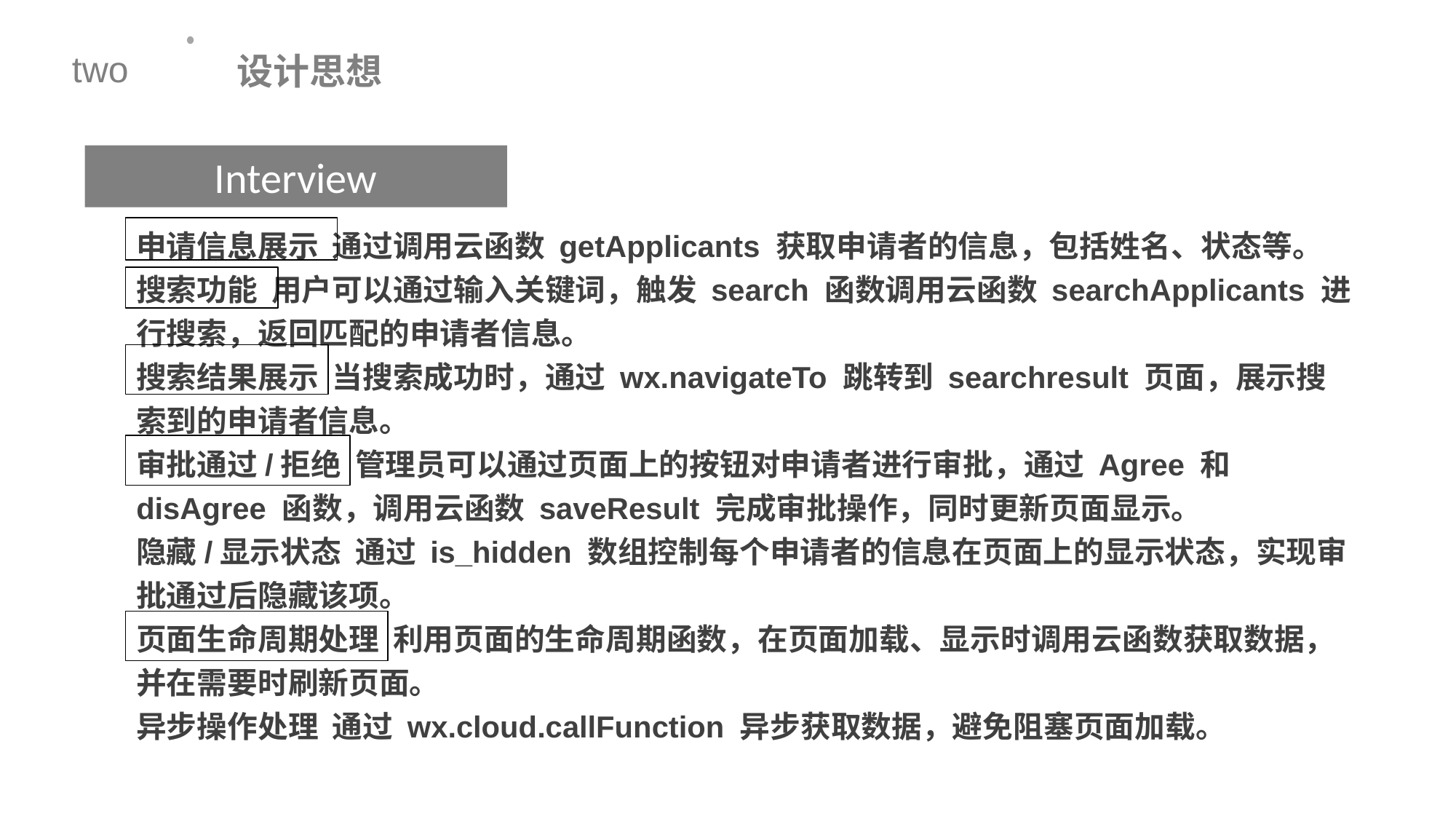

设计思想

two
Interview
申请信息展示  通过调用云函数 getApplicants 获取申请者的信息，包括姓名、状态等。
搜索功能  用户可以通过输入关键词，触发 search 函数调用云函数 searchApplicants 进行搜索，返回匹配的申请者信息。
搜索结果展示  当搜索成功时，通过 wx.navigateTo 跳转到 searchresult 页面，展示搜索到的申请者信息。
审批通过/拒绝  管理员可以通过页面上的按钮对申请者进行审批，通过 Agree 和 disAgree 函数，调用云函数 saveResult 完成审批操作，同时更新页面显示。
隐藏/显示状态  通过 is_hidden 数组控制每个申请者的信息在页面上的显示状态，实现审批通过后隐藏该项。
页面生命周期处理  利用页面的生命周期函数，在页面加载、显示时调用云函数获取数据，并在需要时刷新页面。
异步操作处理  通过 wx.cloud.callFunction 异步获取数据，避免阻塞页面加载。